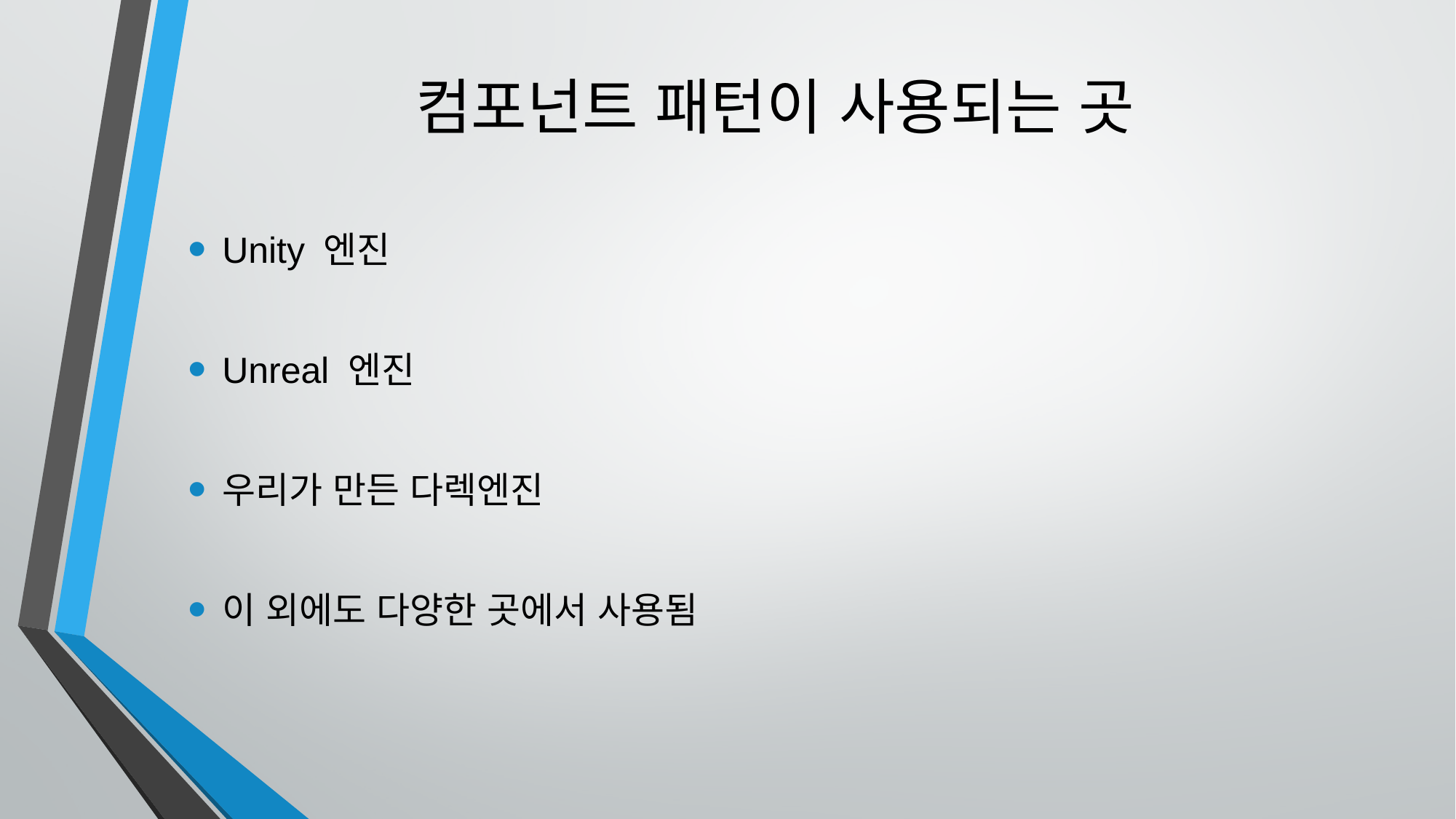

# 컴포넌트 패턴이 사용되는 곳
Unity 엔진

Unreal 엔진

우리가 만든 다렉엔진

이 외에도 다양한 곳에서 사용됨